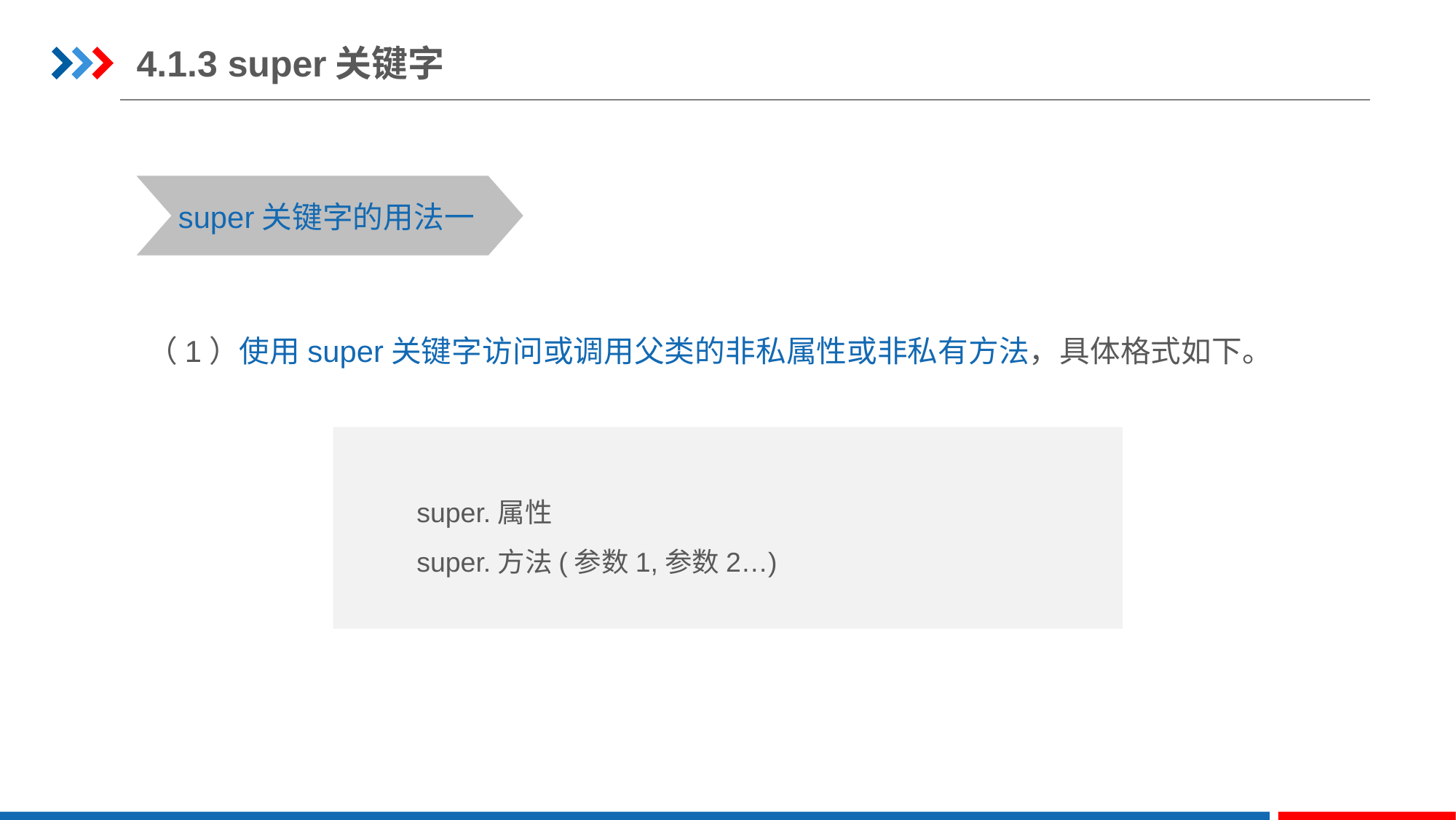

4.1.3 super关键字

super关键字的用法一
（1）使用super关键字访问或调用父类的非私属性或非私有方法，具体格式如下。
super.属性
super.方法(参数1,参数2…)